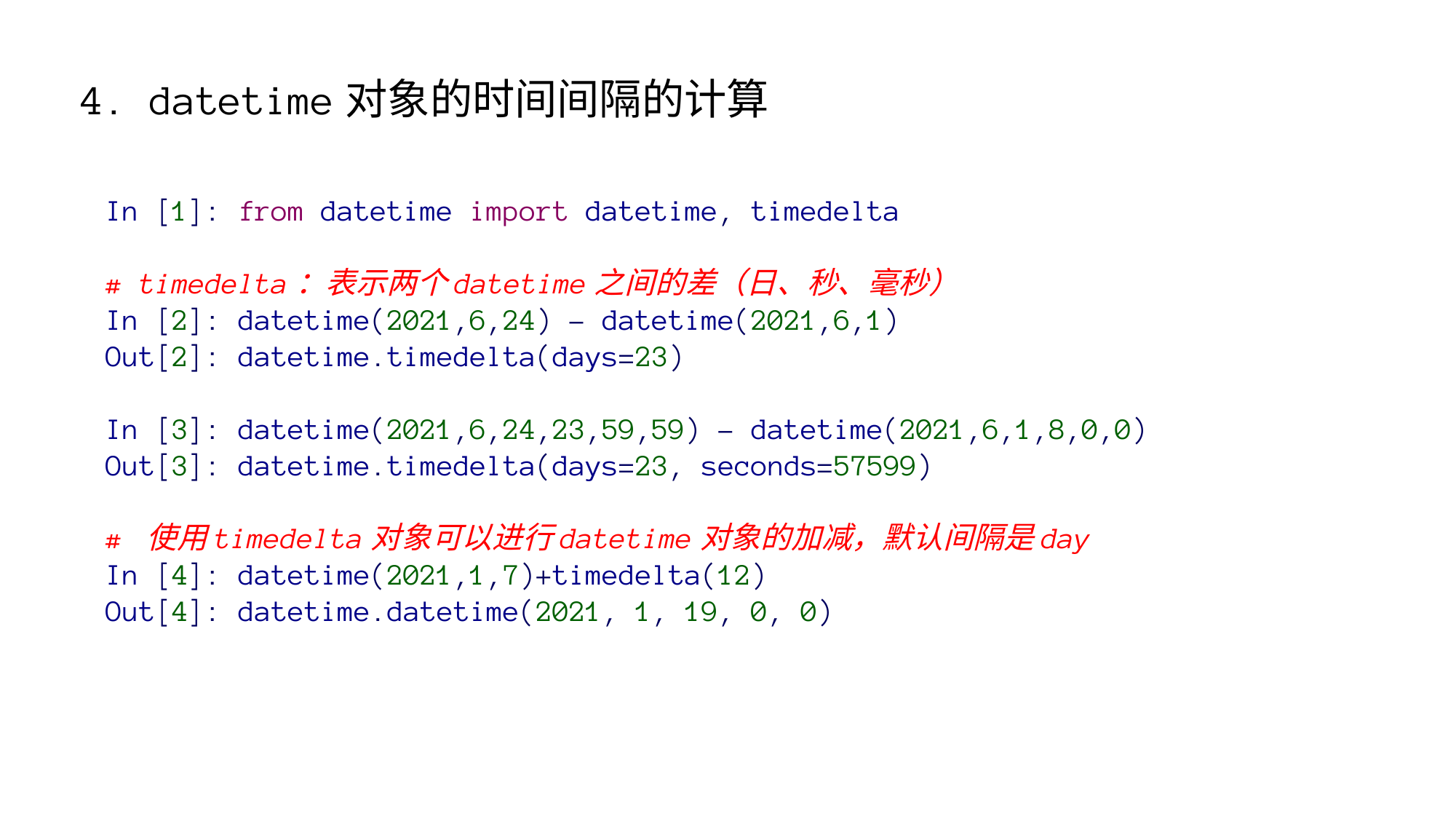

4. datetime对象的时间间隔的计算
In [1]: from datetime import datetime, timedelta

# timedelta：表示两个datetime之间的差（日、秒、毫秒）
In [2]: datetime(2021,6,24) - datetime(2021,6,1)
Out[2]: datetime.timedelta(days=23)

In [3]: datetime(2021,6,24,23,59,59) - datetime(2021,6,1,8,0,0)
Out[3]: datetime.timedelta(days=23, seconds=57599)

# 使用timedelta对象可以进行datetime对象的加减，默认间隔是day
In [4]: datetime(2021,1,7)+timedelta(12)
Out[4]: datetime.datetime(2021, 1, 19, 0, 0)